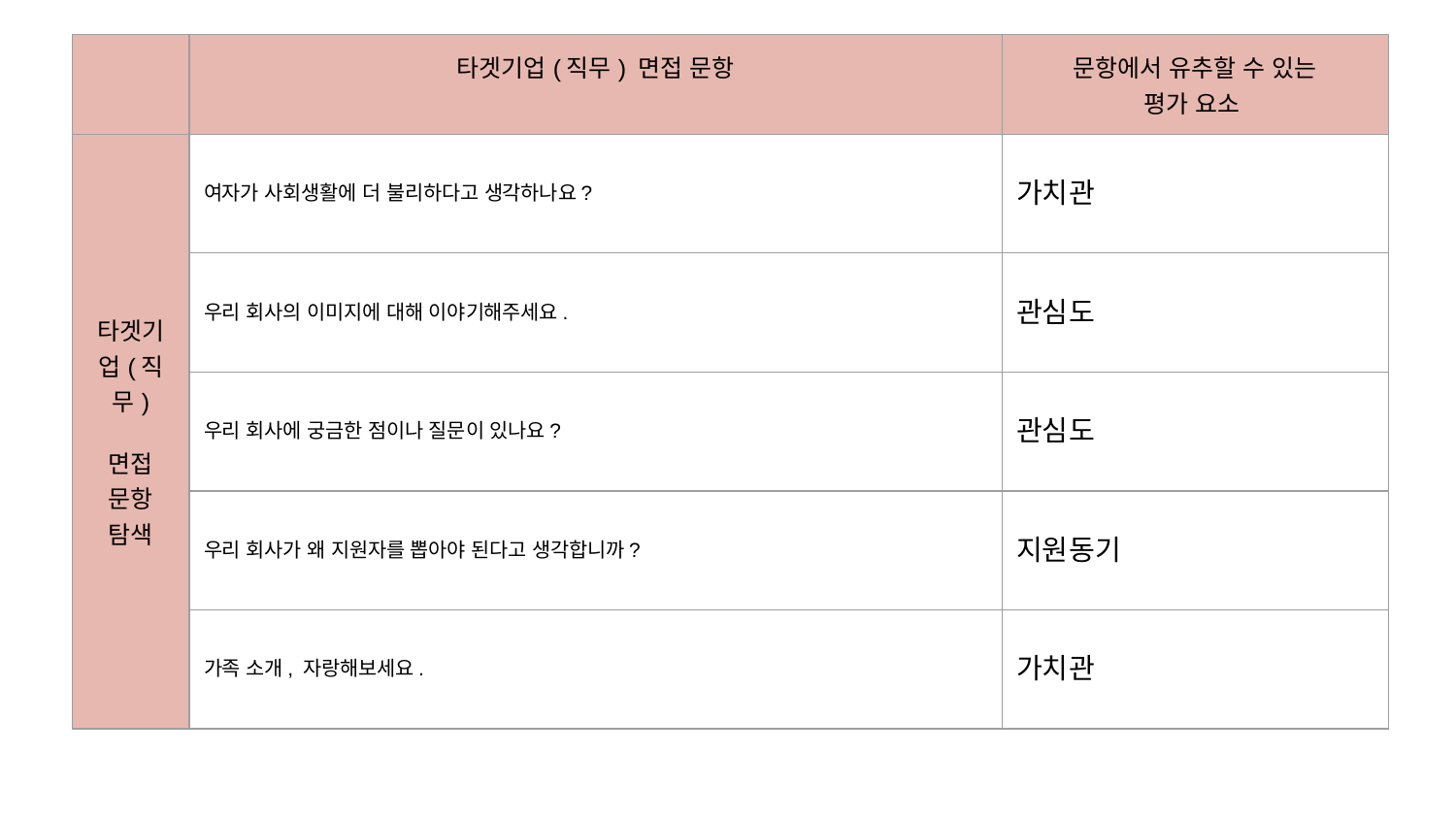

|  | 타겟기업(직무) 면접 문항 | 문항에서 유추할 수 있는 평가 요소 |
| --- | --- | --- |
| 타겟기업(직무) 면접 문항 탐색 | 여자가 사회생활에 더 불리하다고 생각하나요? | 가치관 |
|  | 우리 회사의 이미지에 대해 이야기해주세요. | 관심도 |
|  | 우리 회사에 궁금한 점이나 질문이 있나요? | 관심도 |
|  | 우리 회사가 왜 지원자를 뽑아야 된다고 생각합니까? | 지원동기 |
|  | 가족 소개, 자랑해보세요. | 가치관 |